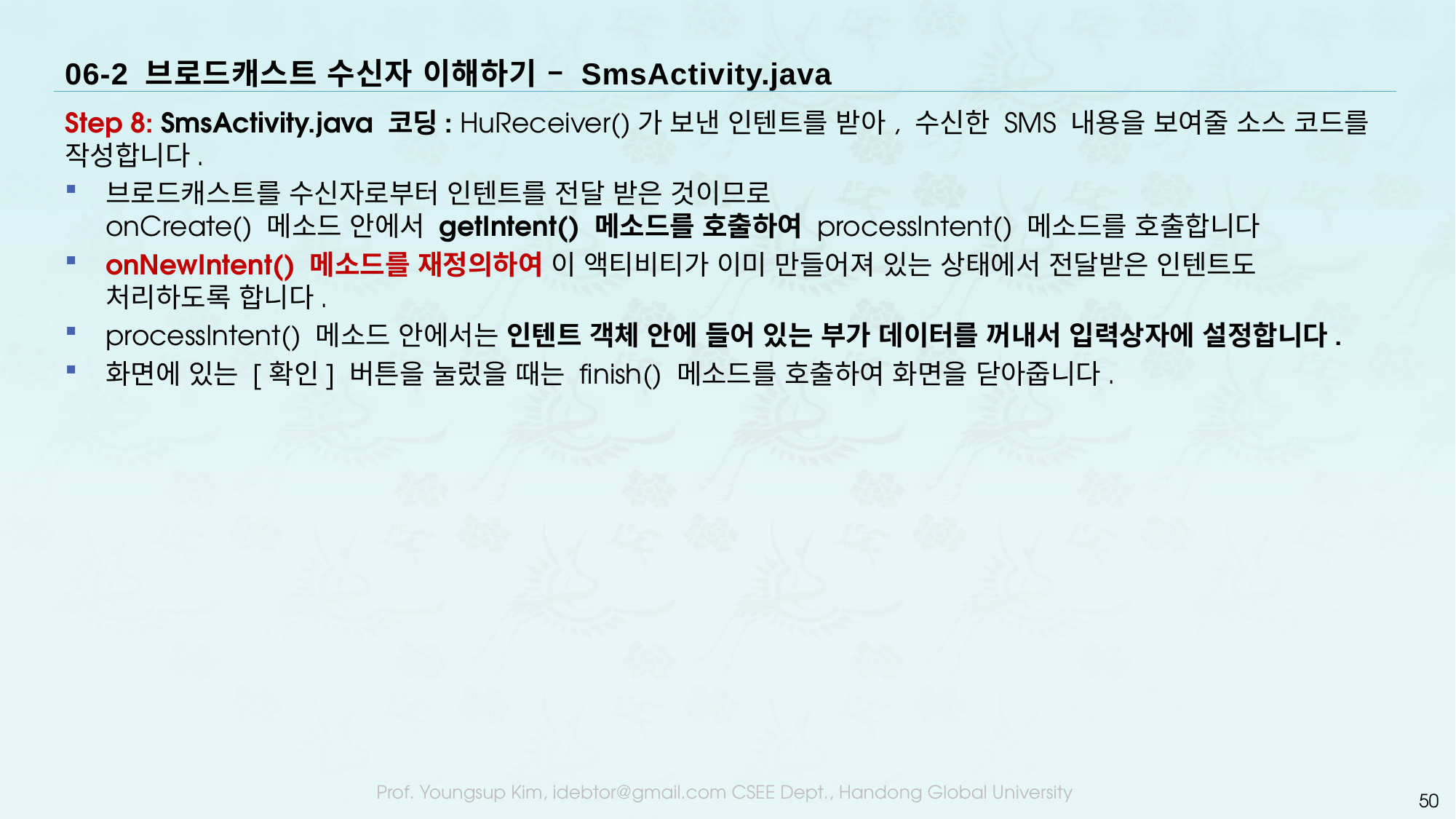

# 06-2 브로드캐스트 수신자 이해하기 – SmsActivity.java
Step 8: SmsActivity.java 코딩: HuReceiver()가 보낸 인텐트를 받아, 수신한 SMS 내용을 보여줄 소스 코드를 작성합니다.
브로드캐스트를 수신자로부터 인텐트를 전달 받은 것이므로
onCreate() 메소드 안에서 getIntent() 메소드를 호출하여 processIntent() 메소드를 호출합니다
onNewIntent() 메소드를 재정의하여 이 액티비티가 이미 만들어져 있는 상태에서 전달받은 인텐트도 처리하도록 합니다.
processIntent() 메소드 안에서는 인텐트 객체 안에 들어 있는 부가 데이터를 꺼내서 입력상자에 설정합니다.
화면에 있는 [확인] 버튼을 눌렀을 때는 finish() 메소드를 호출하여 화면을 닫아줍니다.

50